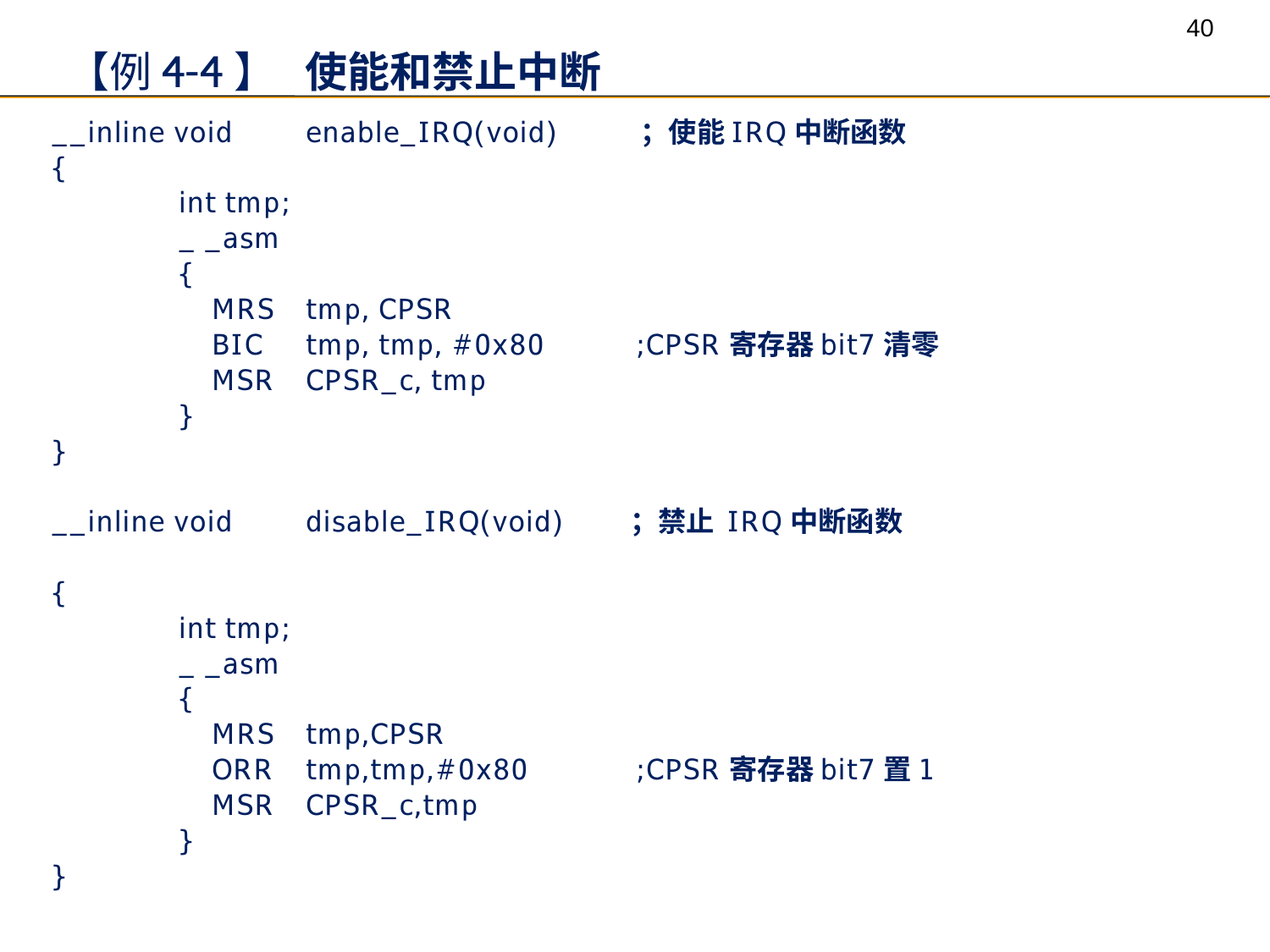

【例4-4】   使能和禁止中断
__inline void	enable_IRQ(void)         ；使能IRQ中断函数
{
	int tmp;
	_ _asm
	{
	    MRS	tmp, CPSR
	    BIC	tmp, tmp, #0x80           ;CPSR寄存器bit7清零
	    MSR	CPSR_c, tmp
	}
}

__inline void	disable­_IRQ(void)       ；禁止 IRQ中断函数

{
	int tmp;
	_ _asm
	{
	    MRS	tmp,CPSR
	    ORR	tmp,tmp,#0x80             ;CPSR寄存器bit7置1
	    MSR	CPSR_c,tmp
	}
}